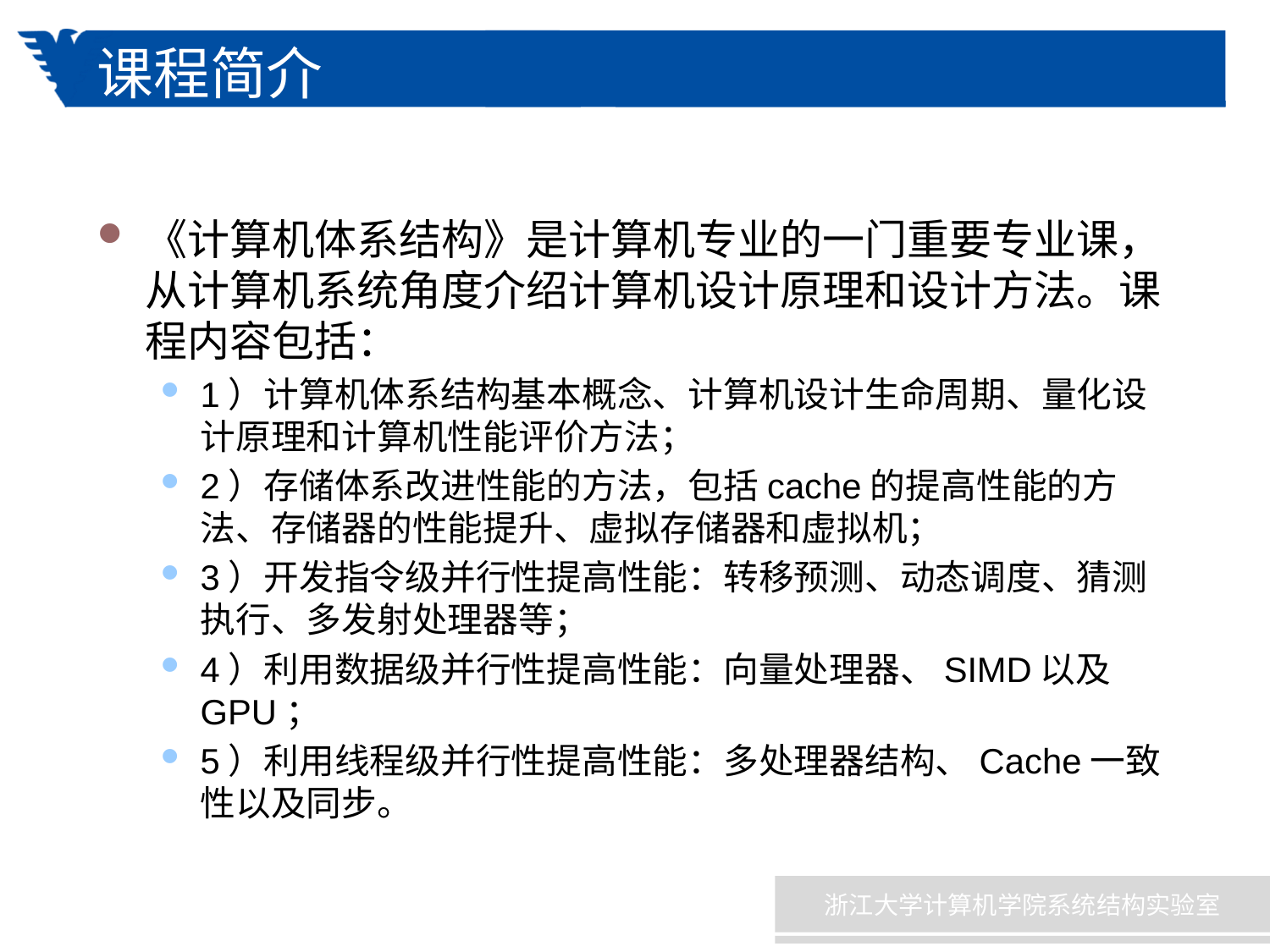

# 课程简介
《计算机体系结构》是计算机专业的一门重要专业课，从计算机系统角度介绍计算机设计原理和设计方法。课程内容包括：
1）计算机体系结构基本概念、计算机设计生命周期、量化设计原理和计算机性能评价方法；
2）存储体系改进性能的方法，包括cache的提高性能的方法、存储器的性能提升、虚拟存储器和虚拟机；
3）开发指令级并行性提高性能：转移预测、动态调度、猜测执行、多发射处理器等；
4）利用数据级并行性提高性能：向量处理器、SIMD以及GPU；
5）利用线程级并行性提高性能：多处理器结构、Cache一致性以及同步。